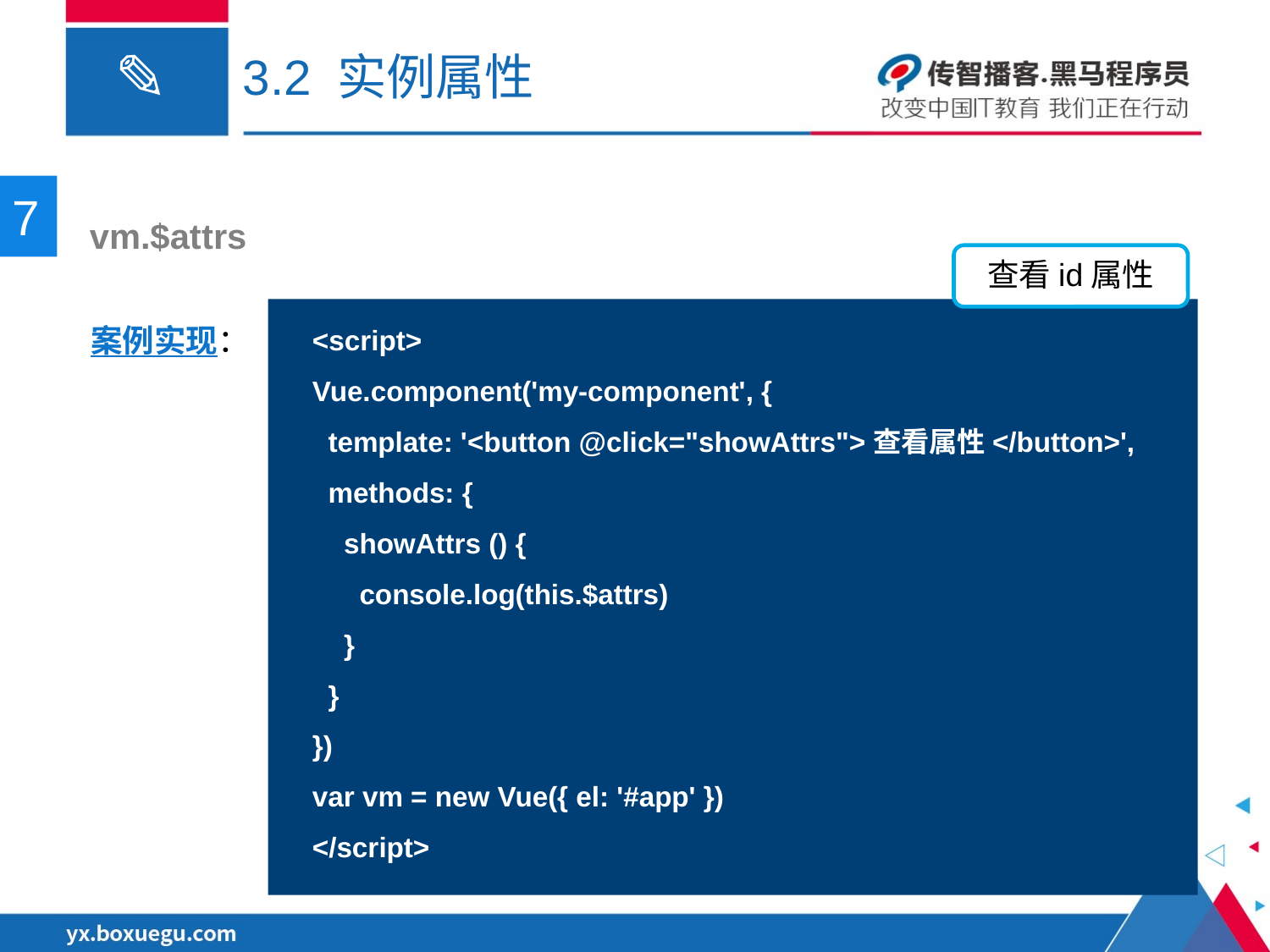

# 3.2 实例属性

7
  vm.$attrs
查看id属性
案例实现：

<script>
Vue.component('my-component', {
  template: '<button @click="showAttrs">查看属性</button>',
  methods: {
    showAttrs () {
      console.log(this.$attrs)
    }
  }
})
var vm = new Vue({ el: '#app' })
</script>